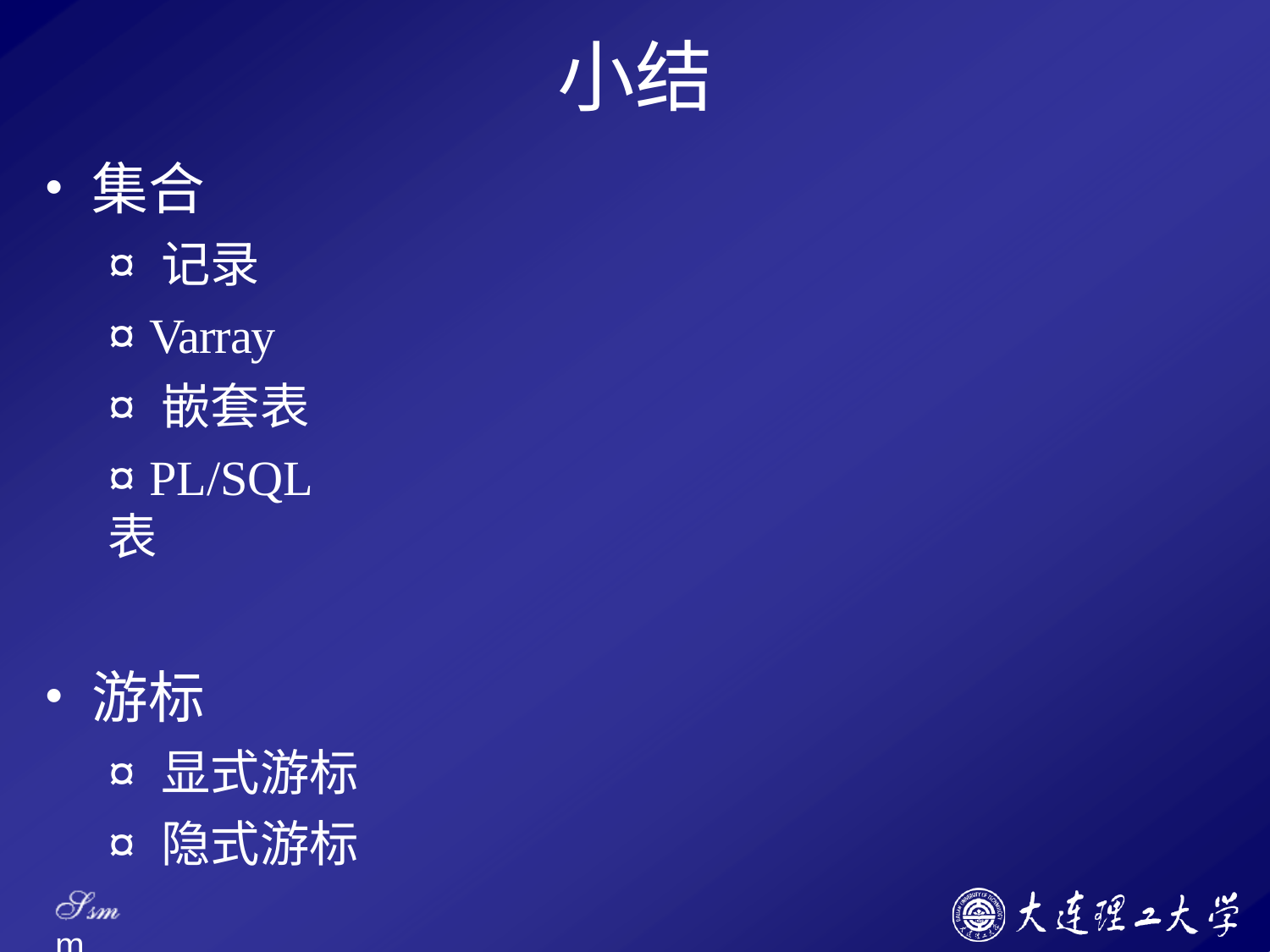

# 小结
集合
¤ 记录
¤ Varray
¤ 嵌套表
¤ PL/SQL表

游标
¤ 显式游标
¤ 隐式游标

Ssm